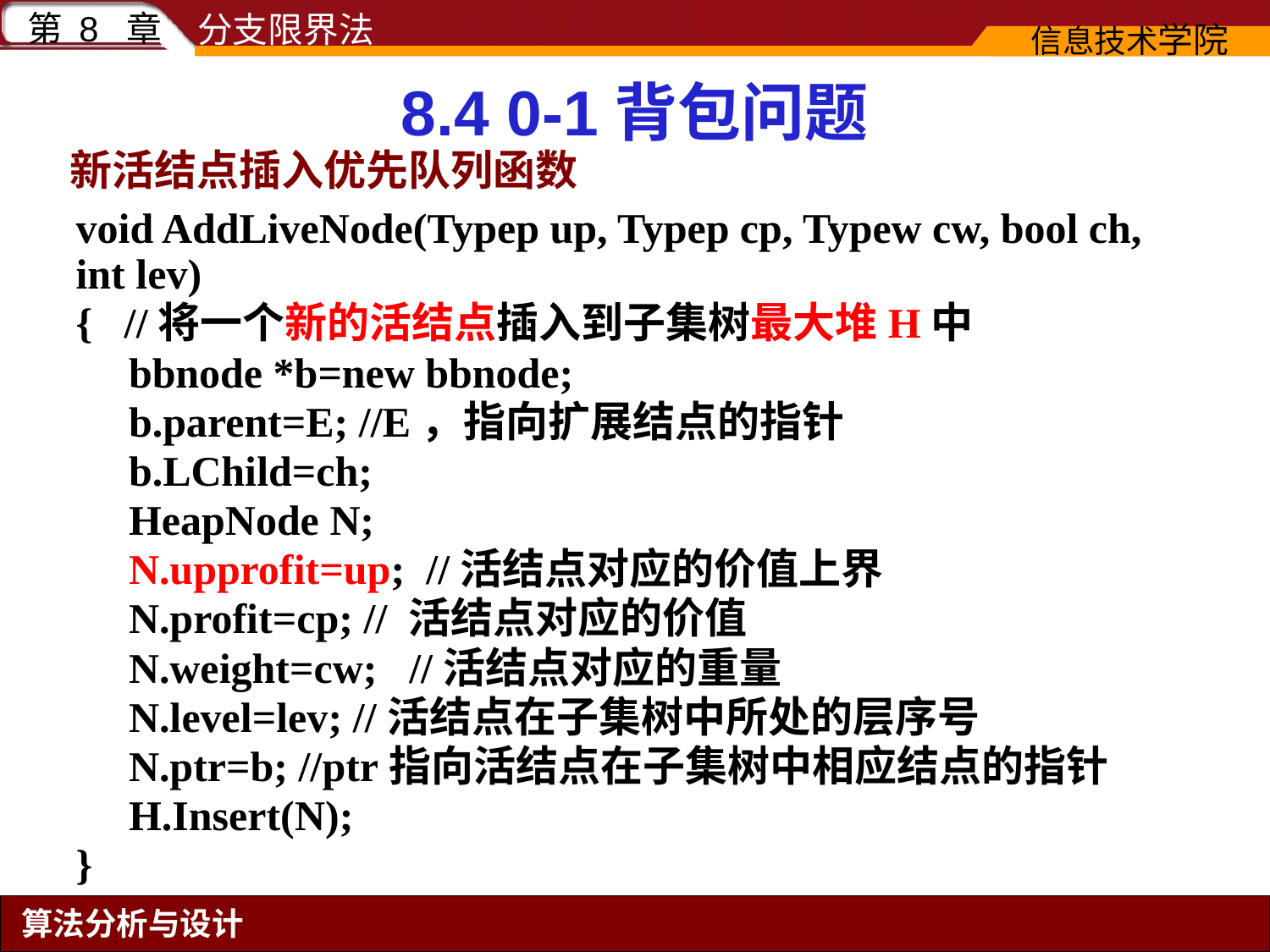

# 8.4 0-1背包问题
新活结点插入优先队列函数
void AddLiveNode(Typep up, Typep cp, Typew cw, bool ch, int lev)
{   //将一个新的活结点插入到子集树最大堆H中
     bbnode *b=new bbnode;
     b.parent=E; //E，指向扩展结点的指针
     b.LChild=ch;
     HeapNode N;
     N.upprofit=up;  //活结点对应的价值上界
     N.profit=cp; // 活结点对应的价值
     N.weight=cw;   //活结点对应的重量
     N.level=lev; //活结点在子集树中所处的层序号
     N.ptr=b; //ptr指向活结点在子集树中相应结点的指针
     H.Insert(N);
}